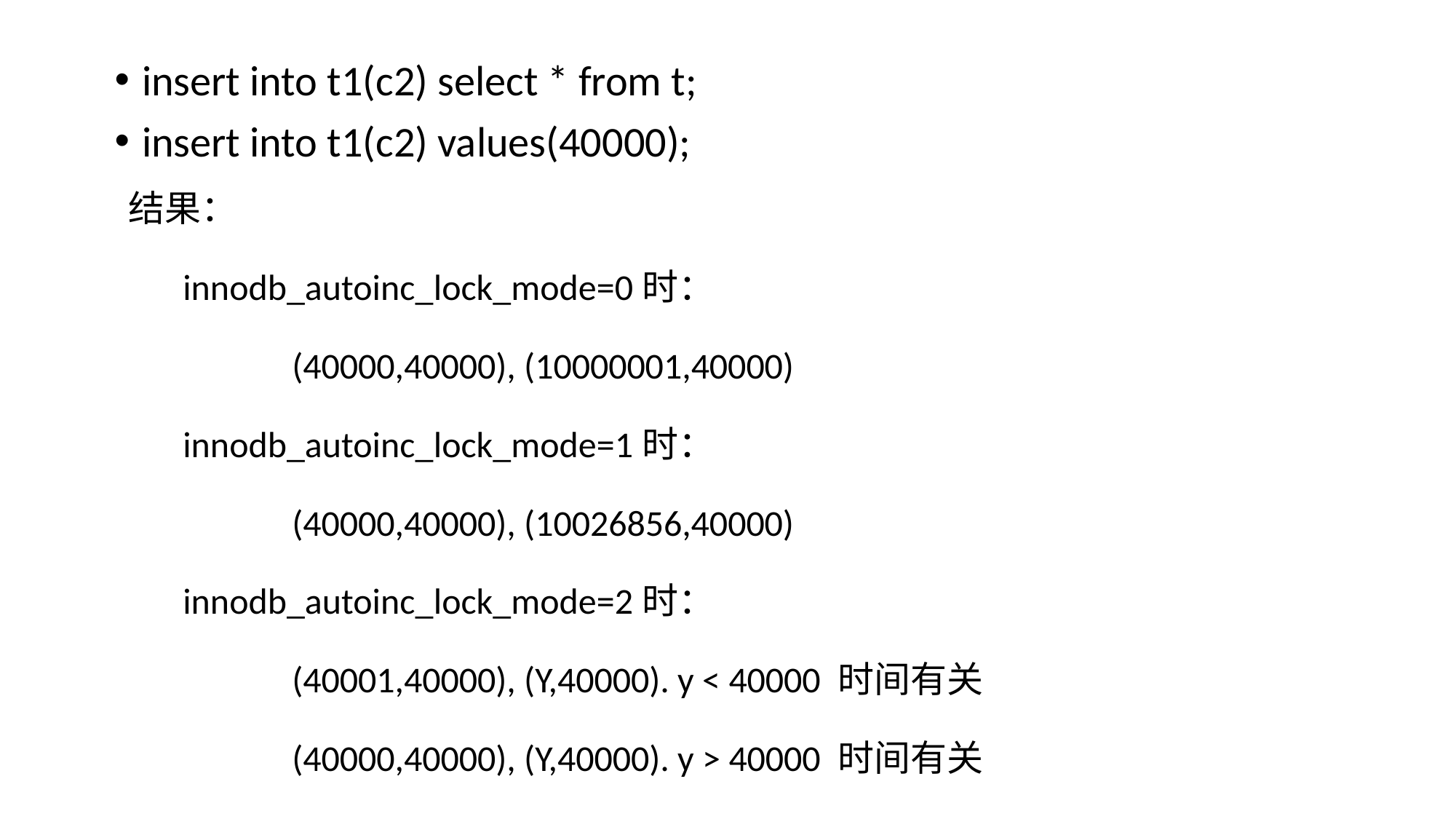

insert into t1(c2) select * from t;
insert into t1(c2) values(40000);
结果：
innodb_autoinc_lock_mode=0时：
	(40000,40000), (10000001,40000)
innodb_autoinc_lock_mode=1时：
	(40000,40000), (10026856,40000)
innodb_autoinc_lock_mode=2时：
	(40001,40000), (Y,40000). y < 40000 时间有关
	(40000,40000), (Y,40000). y > 40000 时间有关